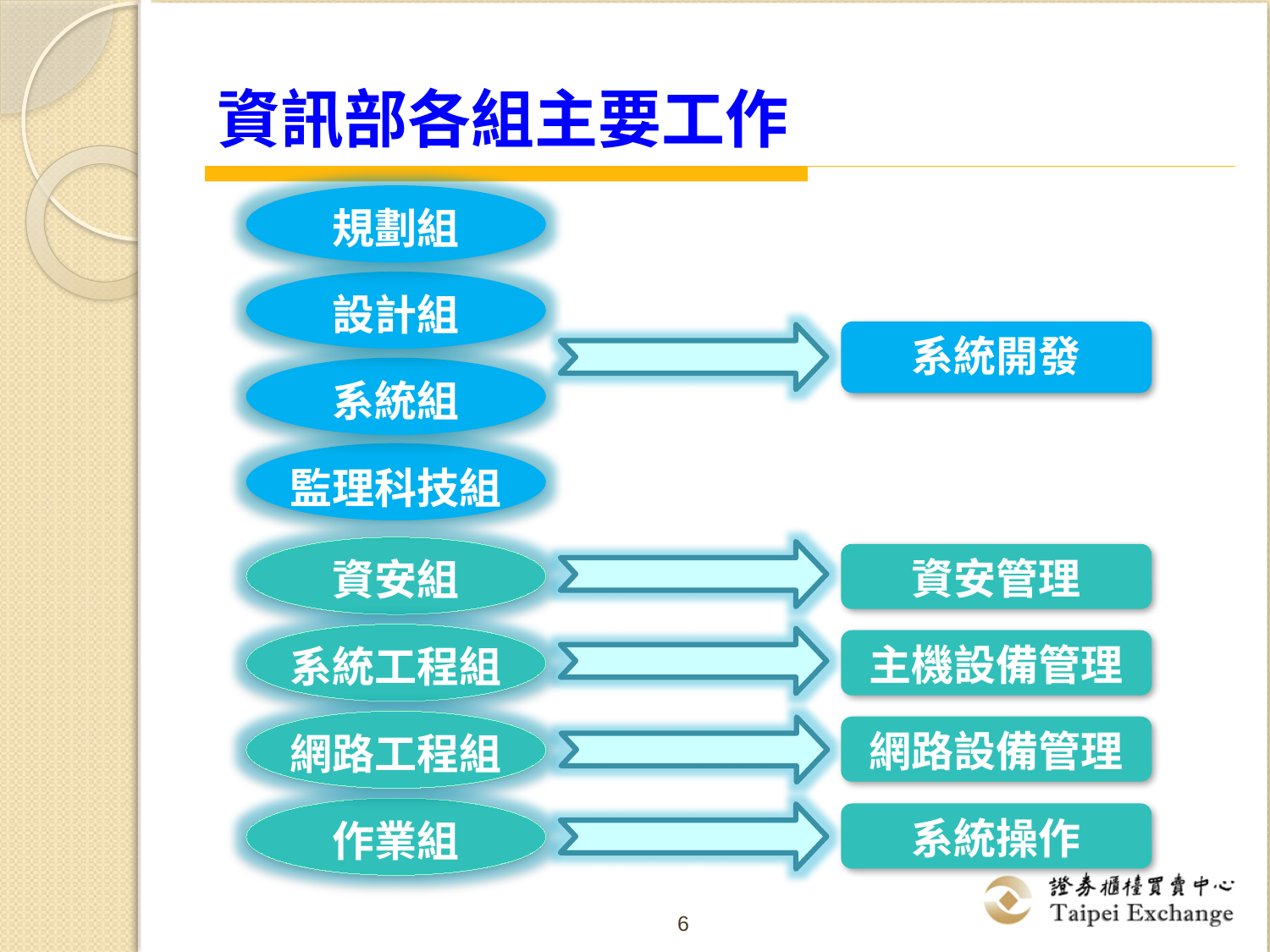

# 資訊部各組主要工作
規劃組
設計組
系統開發

系統組
監理科技組
資安組

資安管理
系統工程組

主機設備管理
網路工程組
網路設備管理

作業組
系統操作

6